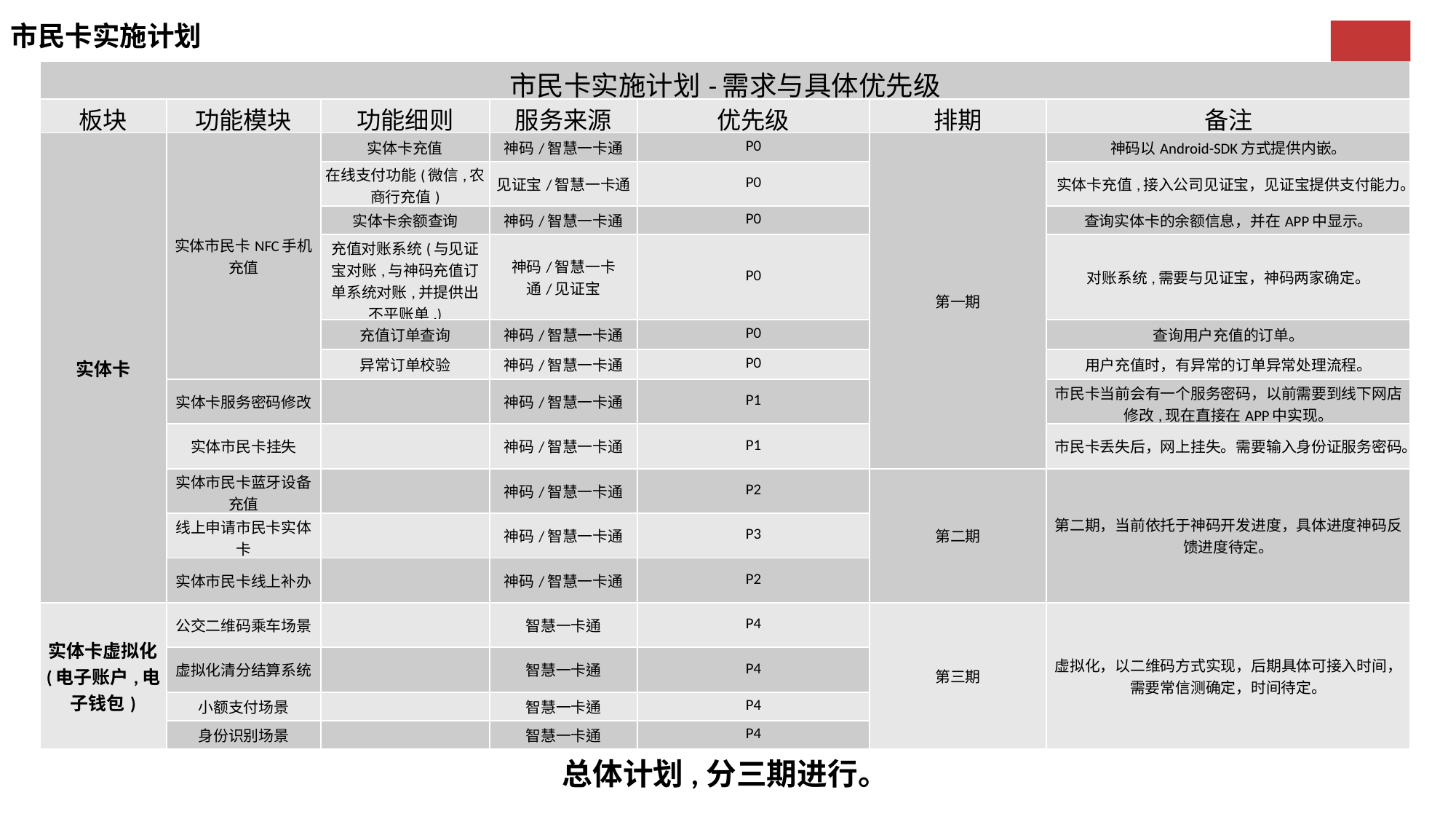

市民卡实施计划

| 市民卡实施计划-需求与具体优先级 |  |  |  |  |  |  |
| --- | --- | --- | --- | --- | --- | --- |
| 板块 | 功能模块 | 功能细则 | 服务来源 | 优先级 | 排期 | 备注 |
| 实体卡 | 实体市民卡NFC手机充值 | 实体卡充值 | 神码/智慧一卡通 | P0 | 第一期 | 神码以Android-SDK方式提供内嵌。 |
|  |  | 在线支付功能(微信,农商行充值) | 见证宝/智慧一卡通 | P0 |  | 实体卡充值,接入公司见证宝，见证宝提供支付能力。 |
|  |  | 实体卡余额查询 | 神码/智慧一卡通 | P0 |  | 查询实体卡的余额信息，并在APP中显示。 |
|  |  | 充值对账系统(与见证宝对账,与神码充值订单系统对账,并提供出不平账单.) | 神码/智慧一卡通/见证宝 | P0 |  | 对账系统,需要与见证宝，神码两家确定。 |
|  |  | 充值订单查询 | 神码/智慧一卡通 | P0 |  | 查询用户充值的订单。 |
|  |  | 异常订单校验 | 神码/智慧一卡通 | P0 |  | 用户充值时，有异常的订单异常处理流程。 |
|  | 实体卡服务密码修改 |  | 神码/智慧一卡通 | P1 |  | 市民卡当前会有一个服务密码，以前需要到线下网店修改,现在直接在APP中实现。 |
|  | 实体市民卡挂失 |  | 神码/智慧一卡通 | P1 |  | 市民卡丢失后，网上挂失。需要输入身份证服务密码。 |
|  | 实体市民卡蓝牙设备充值 |  | 神码/智慧一卡通 | P2 | 第二期 | 第二期，当前依托于神码开发进度，具体进度神码反馈进度待定。 |
|  | 线上申请市民卡实体卡 |  | 神码/智慧一卡通 | P3 |  |  |
|  | 实体市民卡线上补办 |  | 神码/智慧一卡通 | P2 |  |  |
| 实体卡虚拟化 (电子账户,电子钱包) | 公交二维码乘车场景 |  | 智慧一卡通 | P4 | 第三期 | 虚拟化，以二维码方式实现，后期具体可接入时间，需要常信测确定，时间待定。 |
|  | 虚拟化清分结算系统 |  | 智慧一卡通 | P4 |  |  |
|  | 小额支付场景 |  | 智慧一卡通 | P4 |  |  |
|  | 身份识别场景 |  | 智慧一卡通 | P4 |  |  |
总体计划,分三期进行。